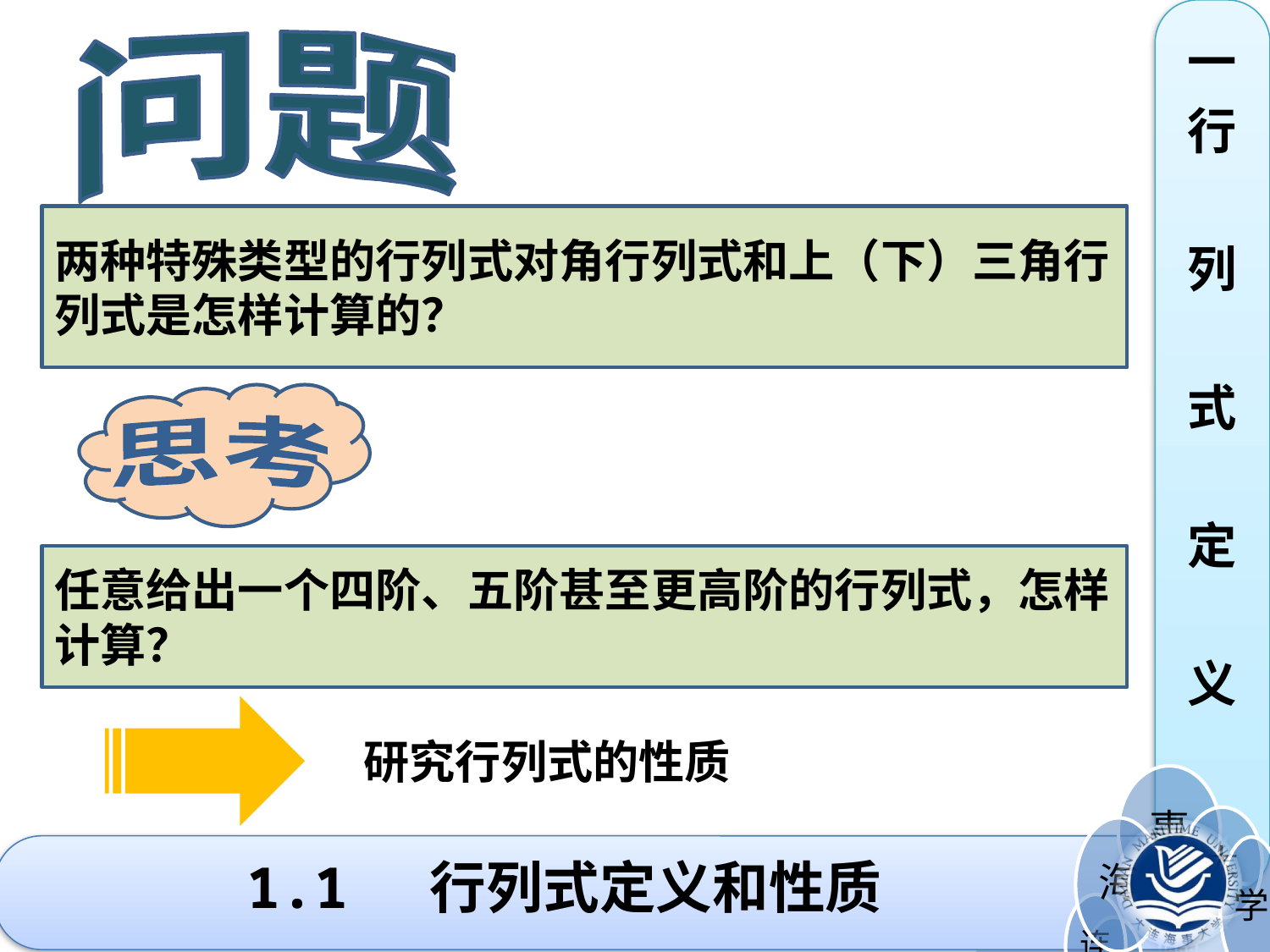

一
行

列

式

定

义

问题
两种特殊类型的行列式对角行列式和上（下）三角行列式是怎样计算的？

思考
任意给出一个四阶、五阶甚至更高阶的行列式，怎样计算？

研究行列式的性质
# 1.1  行列式定义和性质